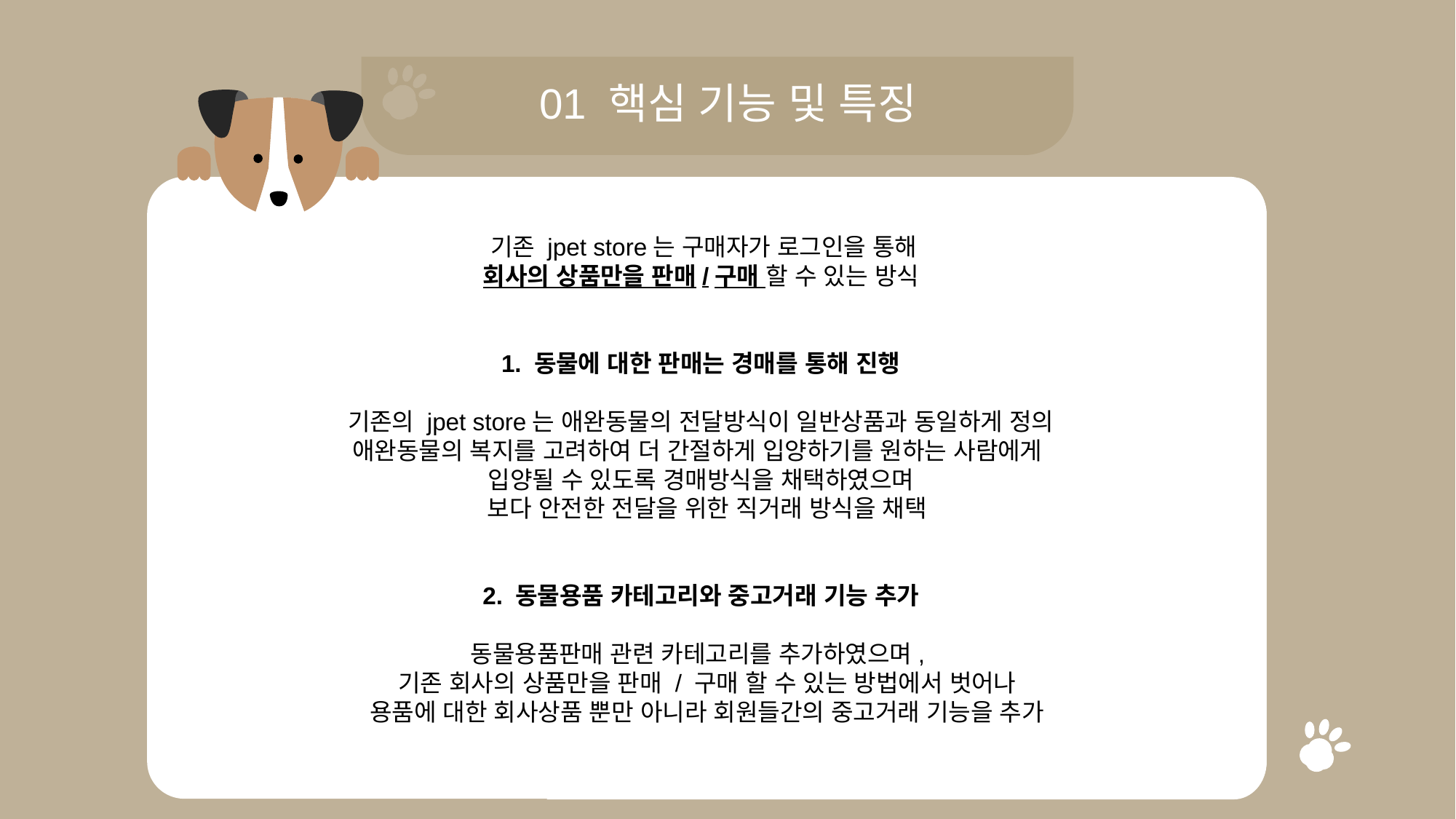

01 핵심 기능 및 특징

 기존 jpet store는 구매자가 로그인을 통해
회사의 상품만을 판매/구매 할 수 있는 방식

1. 동물에 대한 판매는 경매를 통해 진행

기존의 jpet store는 애완동물의 전달방식이 일반상품과 동일하게 정의
애완동물의 복지를 고려하여 더 간절하게 입양하기를 원하는 사람에게
입양될 수 있도록 경매방식을 채택하였으며
 보다 안전한 전달을 위한 직거래 방식을 채택

2. 동물용품 카테고리와 중고거래 기능 추가

동물용품판매 관련 카테고리를 추가하였으며,
 기존 회사의 상품만을 판매 / 구매 할 수 있는 방법에서 벗어나
 용품에 대한 회사상품 뿐만 아니라 회원들간의 중고거래 기능을 추가

Add Diary

Edit Diary